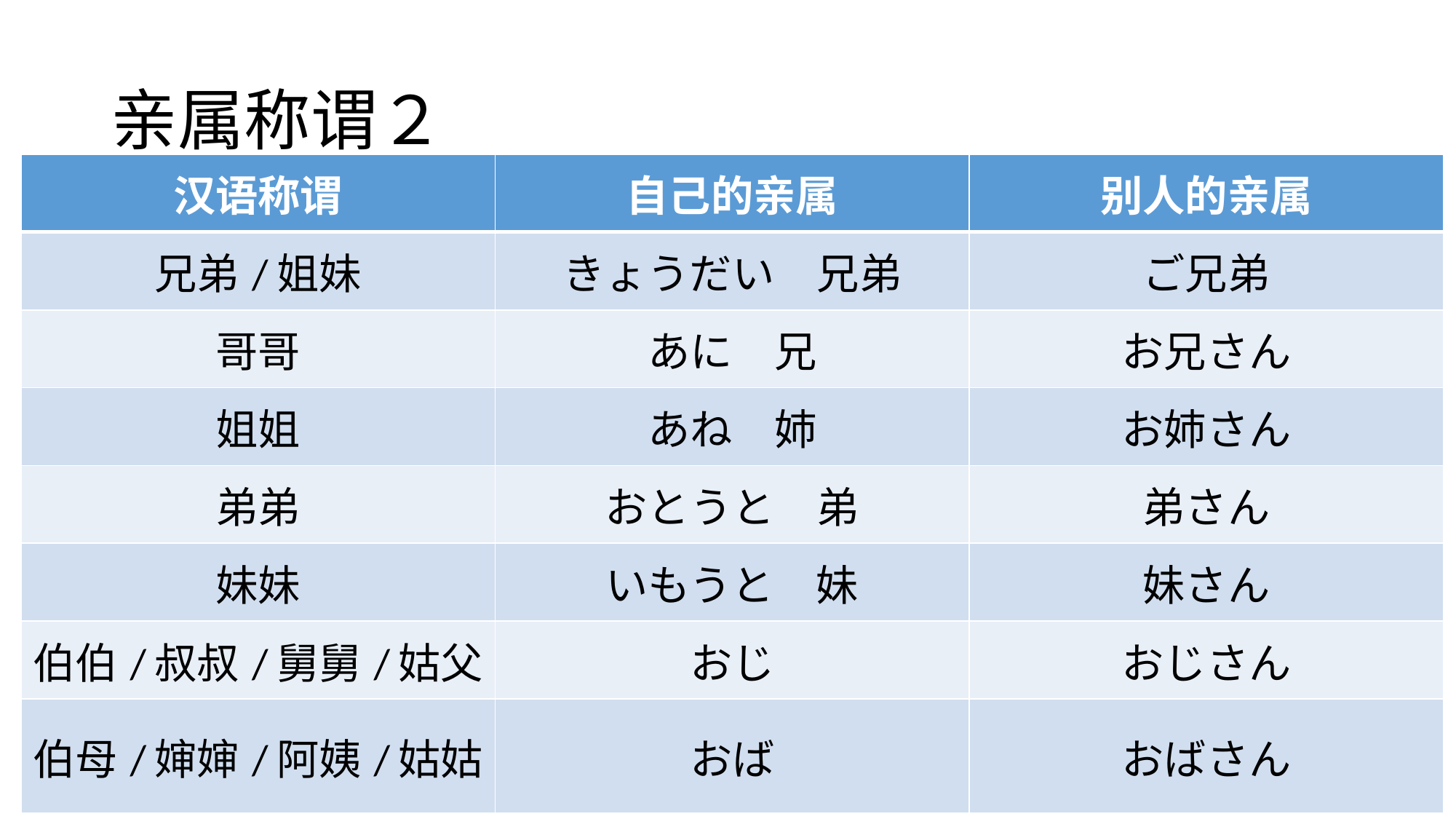

# 亲属称谓２
| 汉语称谓 | 自己的亲属 | 别人的亲属 |
| --- | --- | --- |
| 兄弟/姐妹 | きょうだい　兄弟 | ご兄弟 |
| 哥哥 | あに　兄 | お兄さん |
| 姐姐 | あね　姉 | お姉さん |
| 弟弟 | おとうと　弟 | 弟さん |
| 妹妹 | いもうと　妹 | 妹さん |
| 伯伯/叔叔/舅舅/姑父 | おじ | おじさん |
| 伯母/婶婶/阿姨/姑姑 | おば | おばさん |